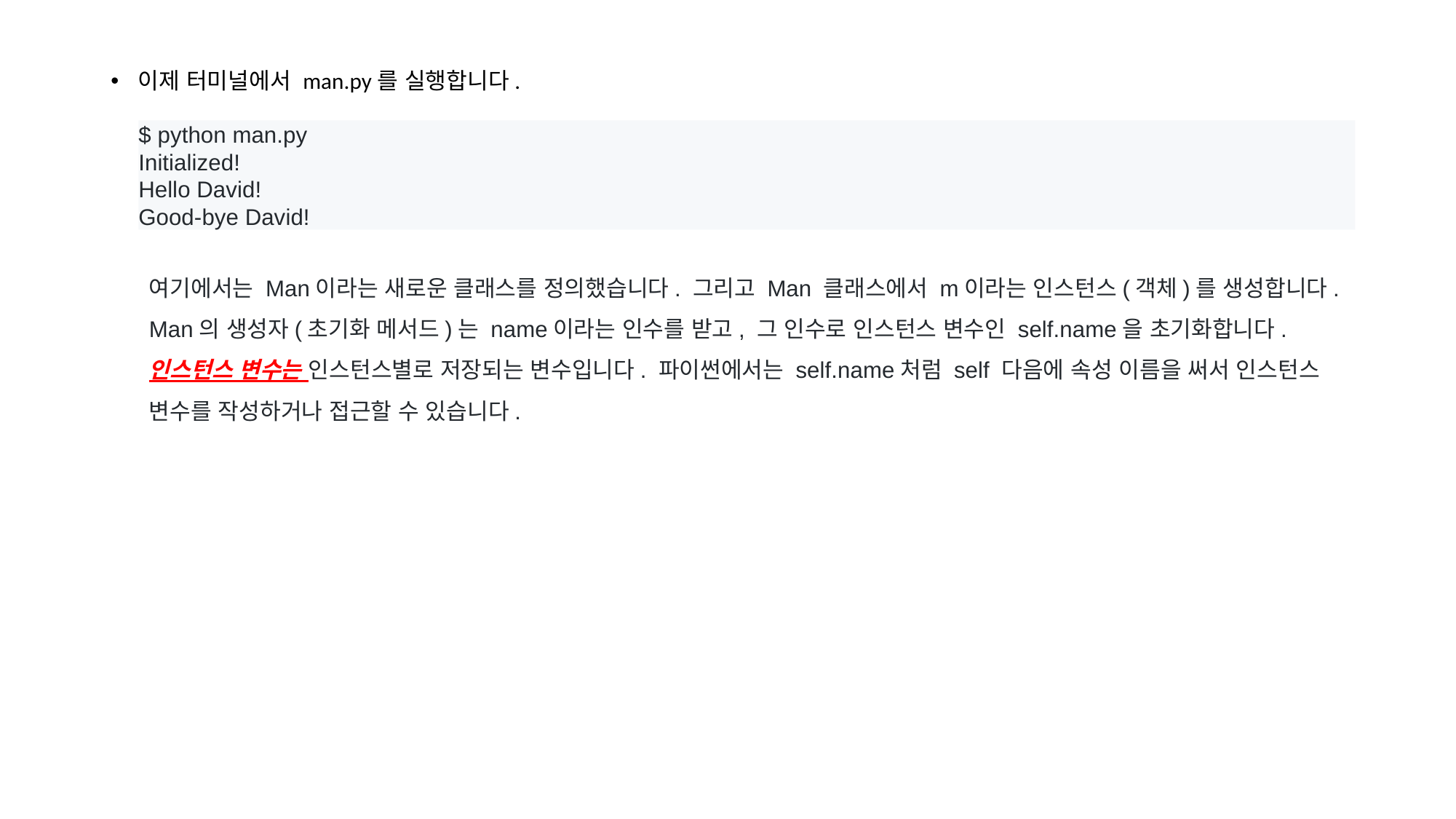

이제 터미널에서 man.py를 실행합니다.
$ python man.py
Initialized!
Hello David!
Good-bye David!
여기에서는 Man이라는 새로운 클래스를 정의했습니다. 그리고 Man 클래스에서 m이라는 인스턴스(객체)를 생성합니다.
Man의 생성자(초기화 메서드)는 name이라는 인수를 받고, 그 인수로 인스턴스 변수인 self.name을 초기화합니다. 인스턴스 변수는 인스턴스별로 저장되는 변수입니다. 파이썬에서는 self.name처럼 self 다음에 속성 이름을 써서 인스턴스 변수를 작성하거나 접근할 수 있습니다.